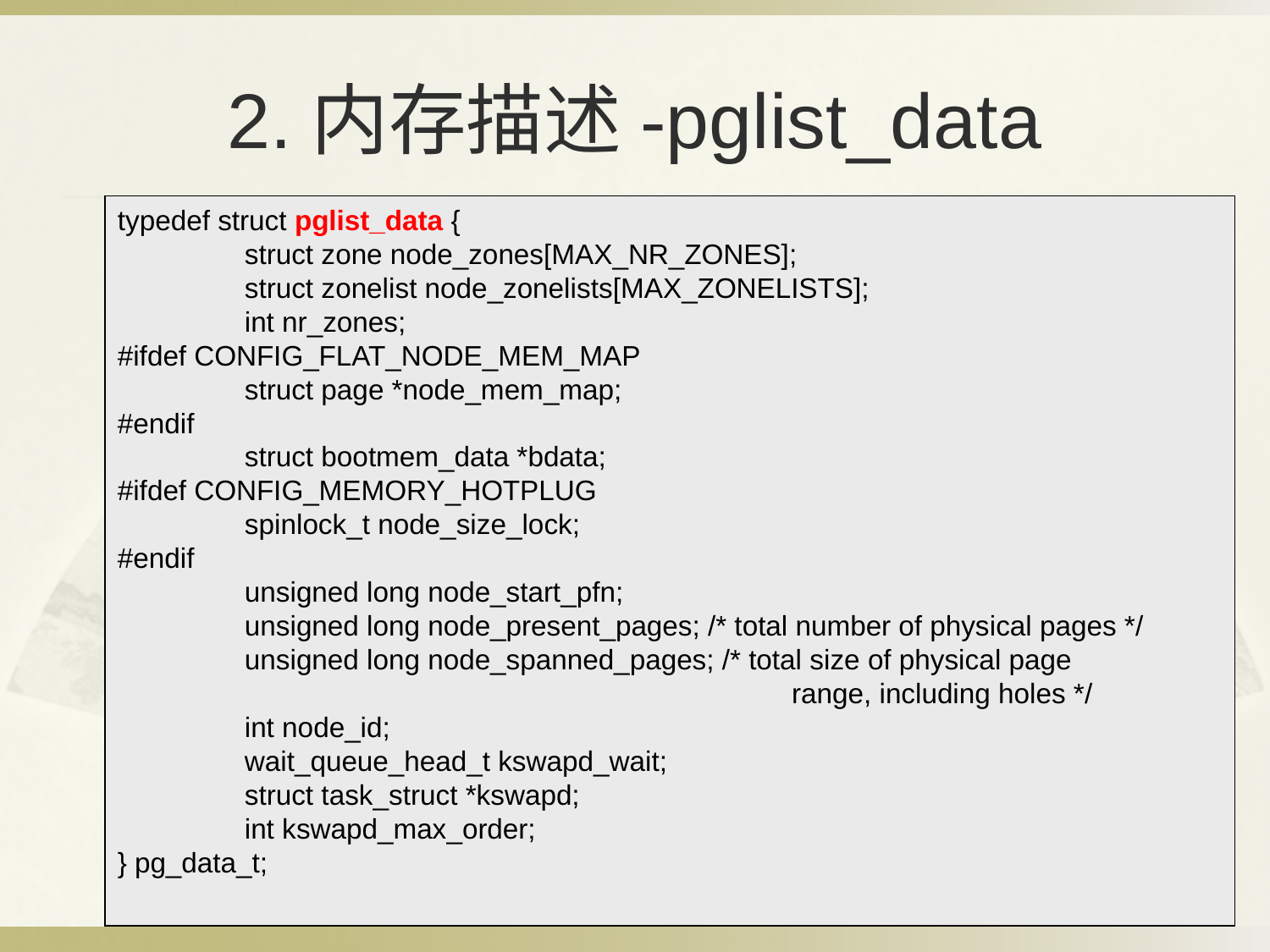

BBAAD9C20180234D78810CEA56E0B6D0E2B9B20918E83B70A6D98F34B1082BBC3B4CB53861613B0222C92008C846A8EC6DF921DA91D02BB11B4DC25E387E20DC24F5093D372C66F764BF29976F2244E727F1E0367CA8D314A8D6A1982F006CC8D8F62991BE0
# 2.内存描述-pglist_data
typedef struct pglist_data {
	struct zone node_zones[MAX_NR_ZONES];
	struct zonelist node_zonelists[MAX_ZONELISTS];
	int nr_zones;
#ifdef CONFIG_FLAT_NODE_MEM_MAP
	struct page *node_mem_map;
#endif
	struct bootmem_data *bdata;
#ifdef CONFIG_MEMORY_HOTPLUG
	spinlock_t node_size_lock;
#endif
	unsigned long node_start_pfn;
	unsigned long node_present_pages; /* total number of physical pages */
	unsigned long node_spanned_pages; /* total size of physical page
					     range, including holes */
	int node_id;
	wait_queue_head_t kswapd_wait;
	struct task_struct *kswapd;
	int kswapd_max_order;
} pg_data_t;